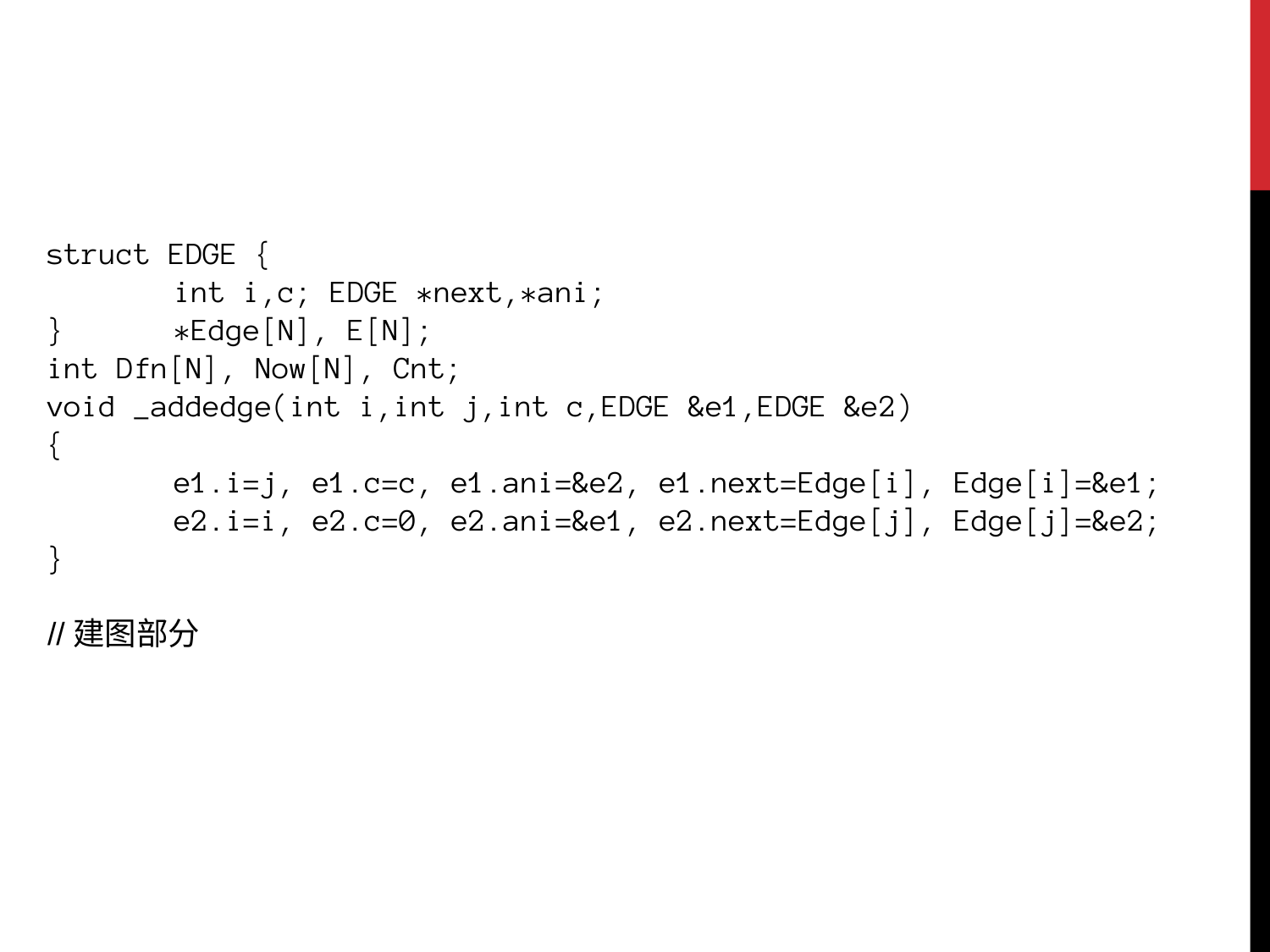

struct EDGE {
	int i,c; EDGE *next,*ani;
}	*Edge[N], E[N];
int Dfn[N], Now[N], Cnt;
void _addedge(int i,int j,int c,EDGE &e1,EDGE &e2)
{
	e1.i=j, e1.c=c, e1.ani=&e2, e1.next=Edge[i], Edge[i]=&e1;
	e2.i=i, e2.c=0, e2.ani=&e1, e2.next=Edge[j], Edge[j]=&e2;
}

//建图部分